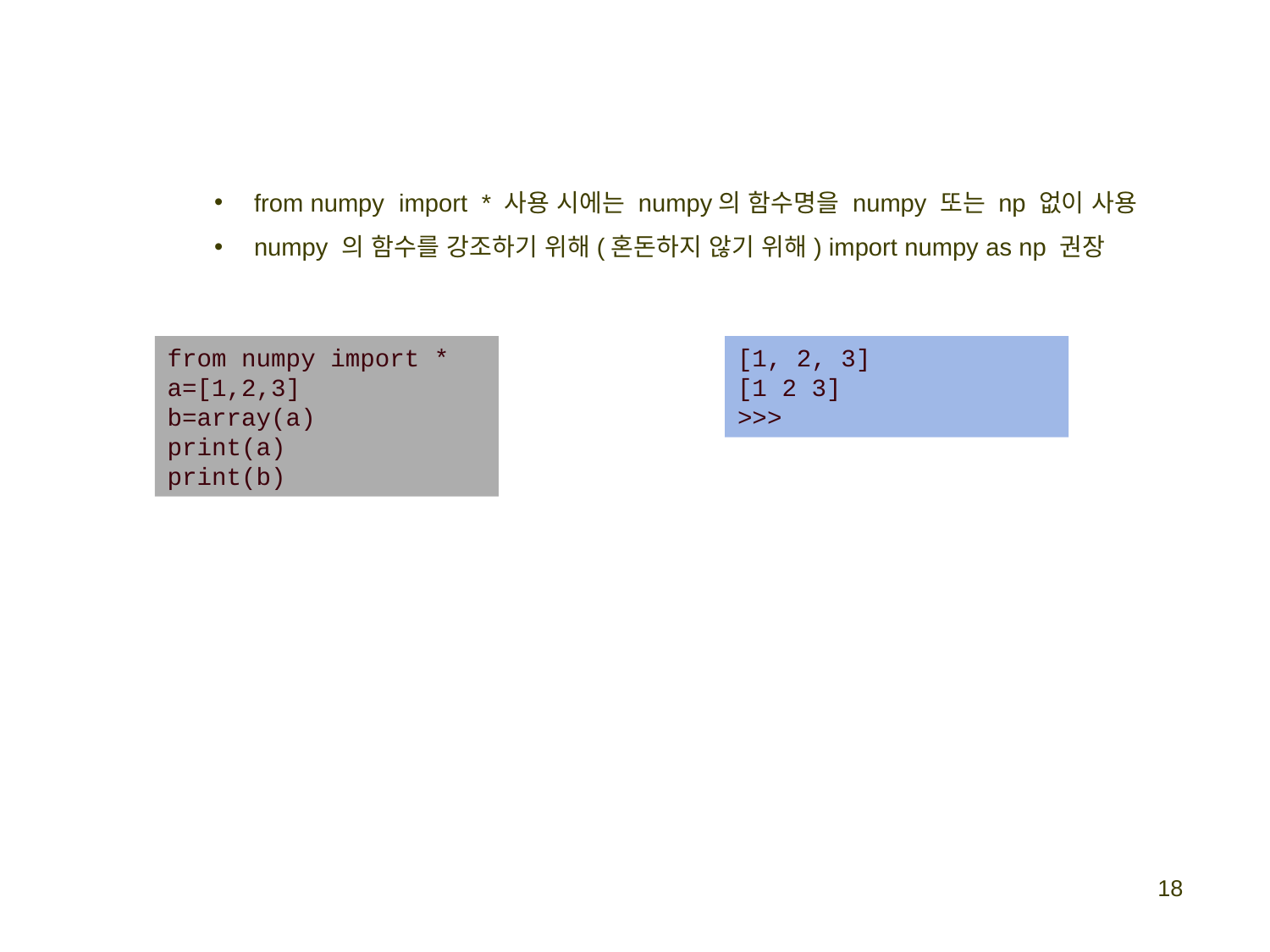

from numpy  import  * 사용 시에는 numpy의 함수명을 numpy 또는 np 없이 사용
numpy 의 함수를 강조하기 위해(혼돈하지 않기 위해) import numpy as np 권장
from numpy import *
a=[1,2,3]
b=array(a)
print(a)
print(b)
[1, 2, 3]
[1 2 3]
>>>
18